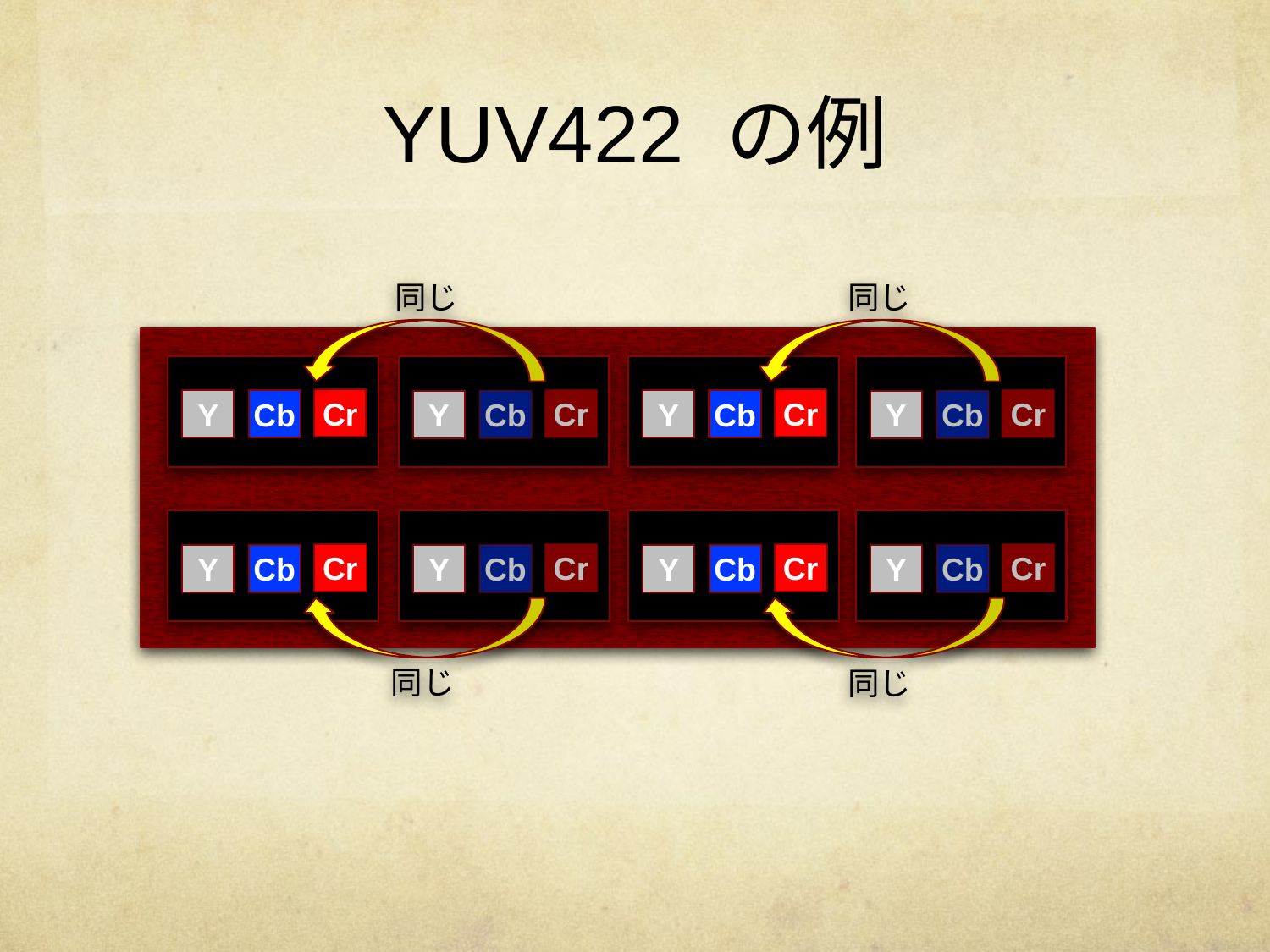

# YUV422 の例

同じ
同じ

Cr
Cr
Cr
Cr
Y
Cb
Y
Cb
Y
Cb
Y
Cb

Cr
Cr
Cr
Cr
Y
Cb
Y
Cb
Y
Cb
Y
Cb

同じ
同じ